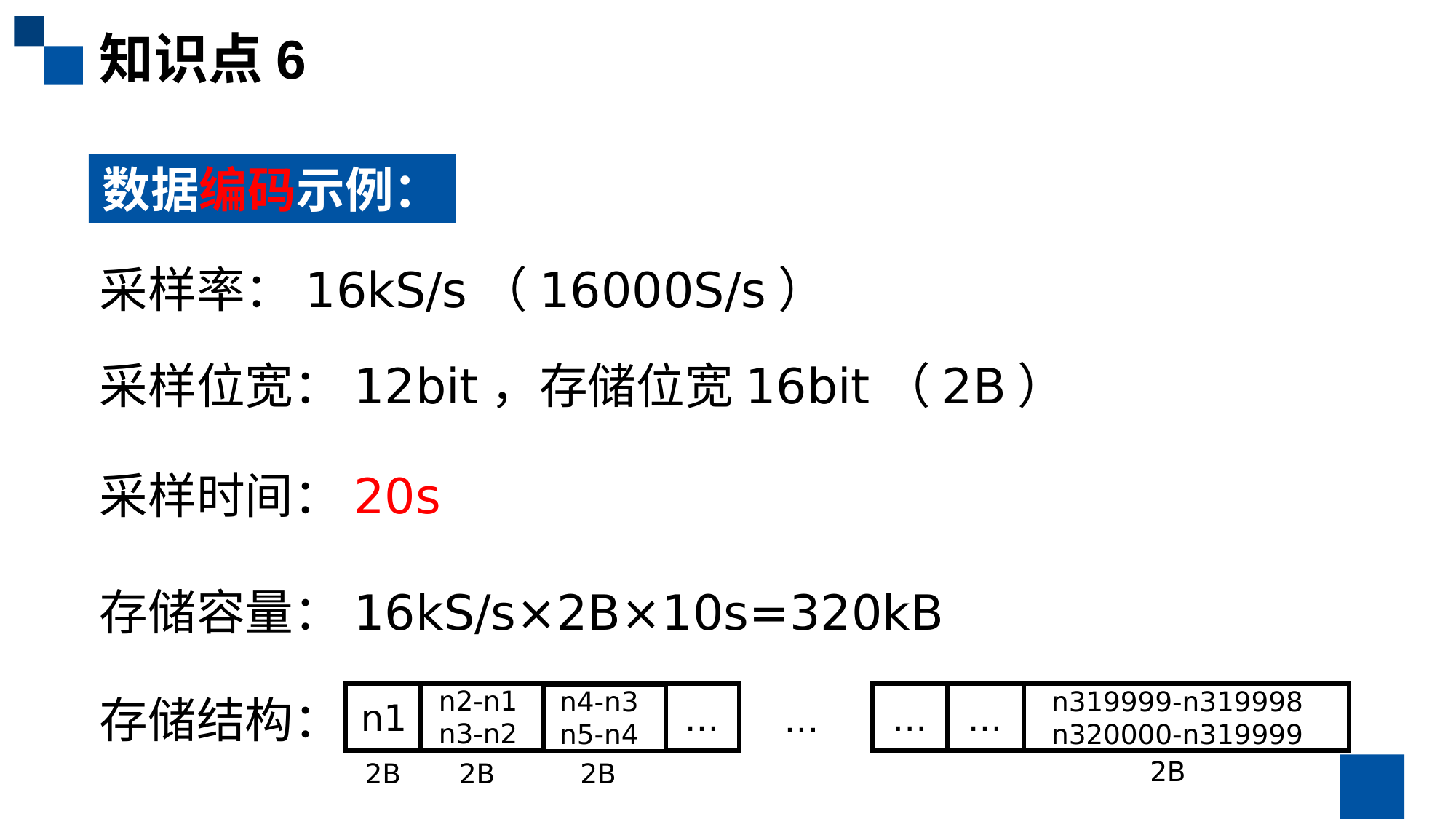

知识点6
数据编码示例：
采样率：16kS/s（16000S/s）
采样位宽：12bit，存储位宽16bit（2B）
采样时间：20s
存储容量：16kS/s×2B×10s=320kB
n2-n1
n3-n2
n4-n3
n5-n4
n319999-n319998
n320000-n319999

存储结构：

...
...
n1
...
...
2B
2B
2B
2B
11